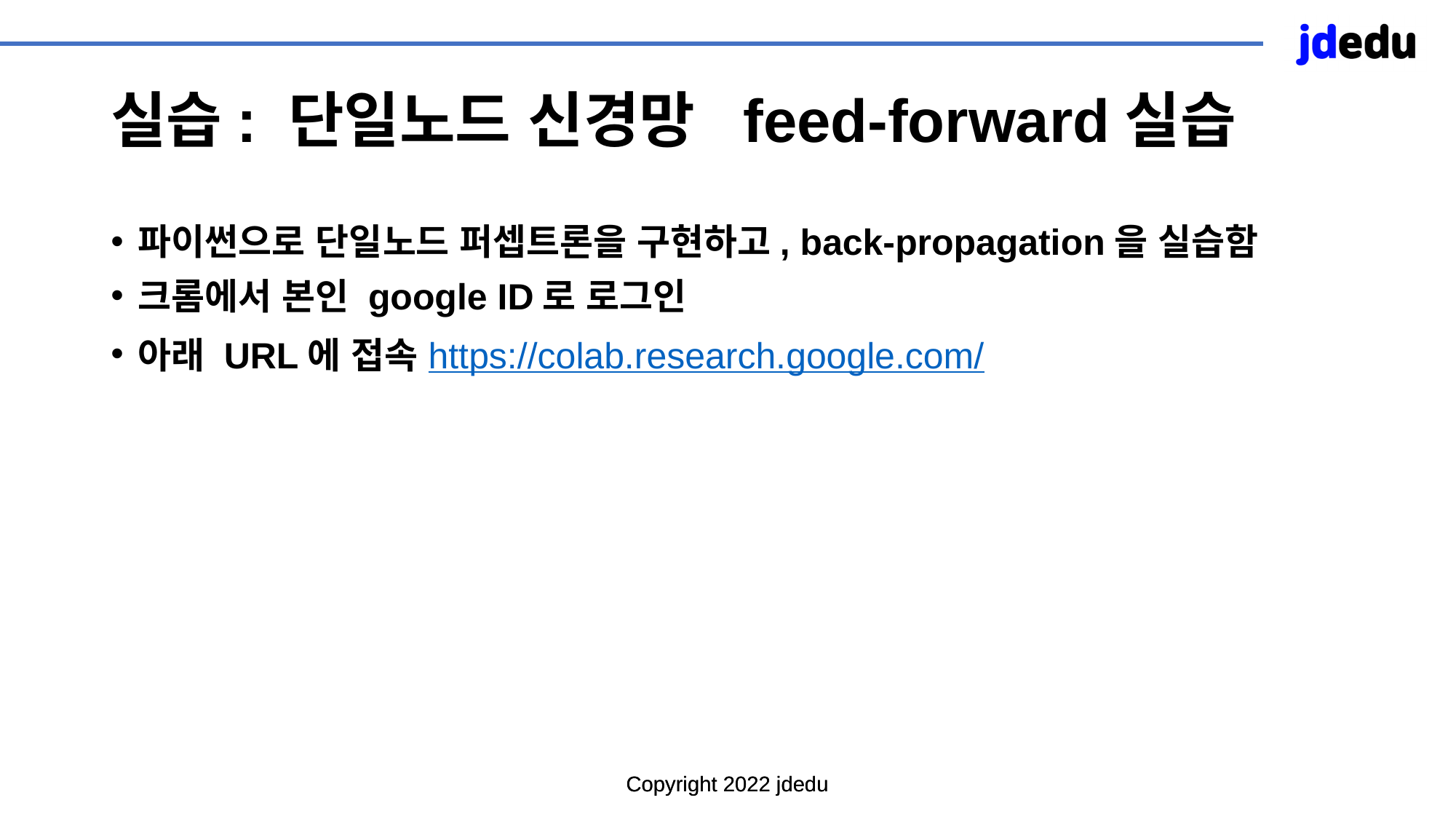

# 실습: 단일노드 신경망  feed-forward실습
파이썬으로 단일노드 퍼셉트론을 구현하고, back-propagation을 실습함
크롬에서 본인 google ID로 로그인
아래 URL에 접속
https://colab.research.google.com/